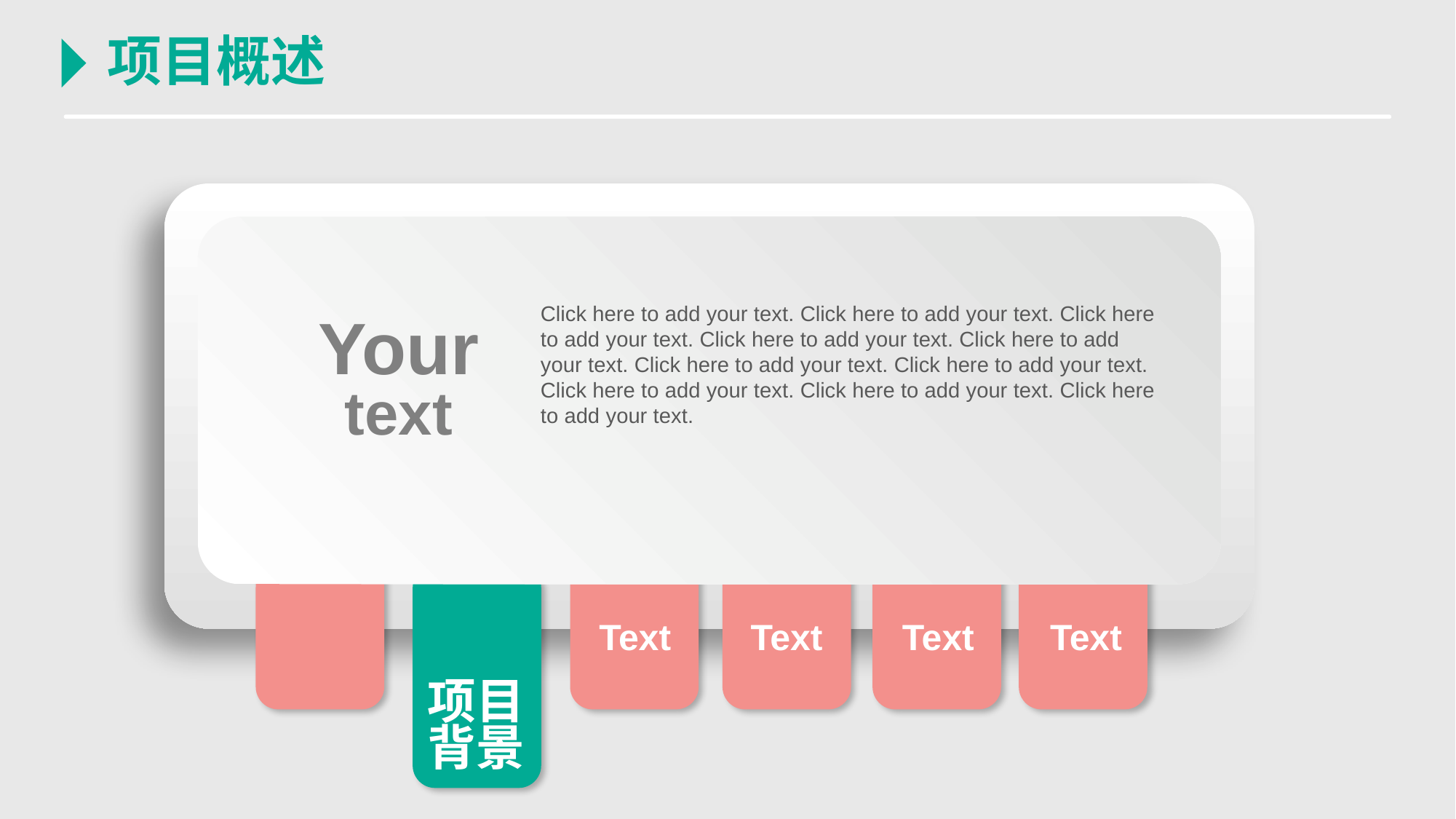

项目概述

Click here to add your text. Click here to add your text. Click here to add your text. Click here to add your text. Click here to add your text. Click here to add your text. Click here to add your text. Click here to add your text. Click here to add your text. Click here to add your text.
Your text

Text
Text
Text
Text
项目背景